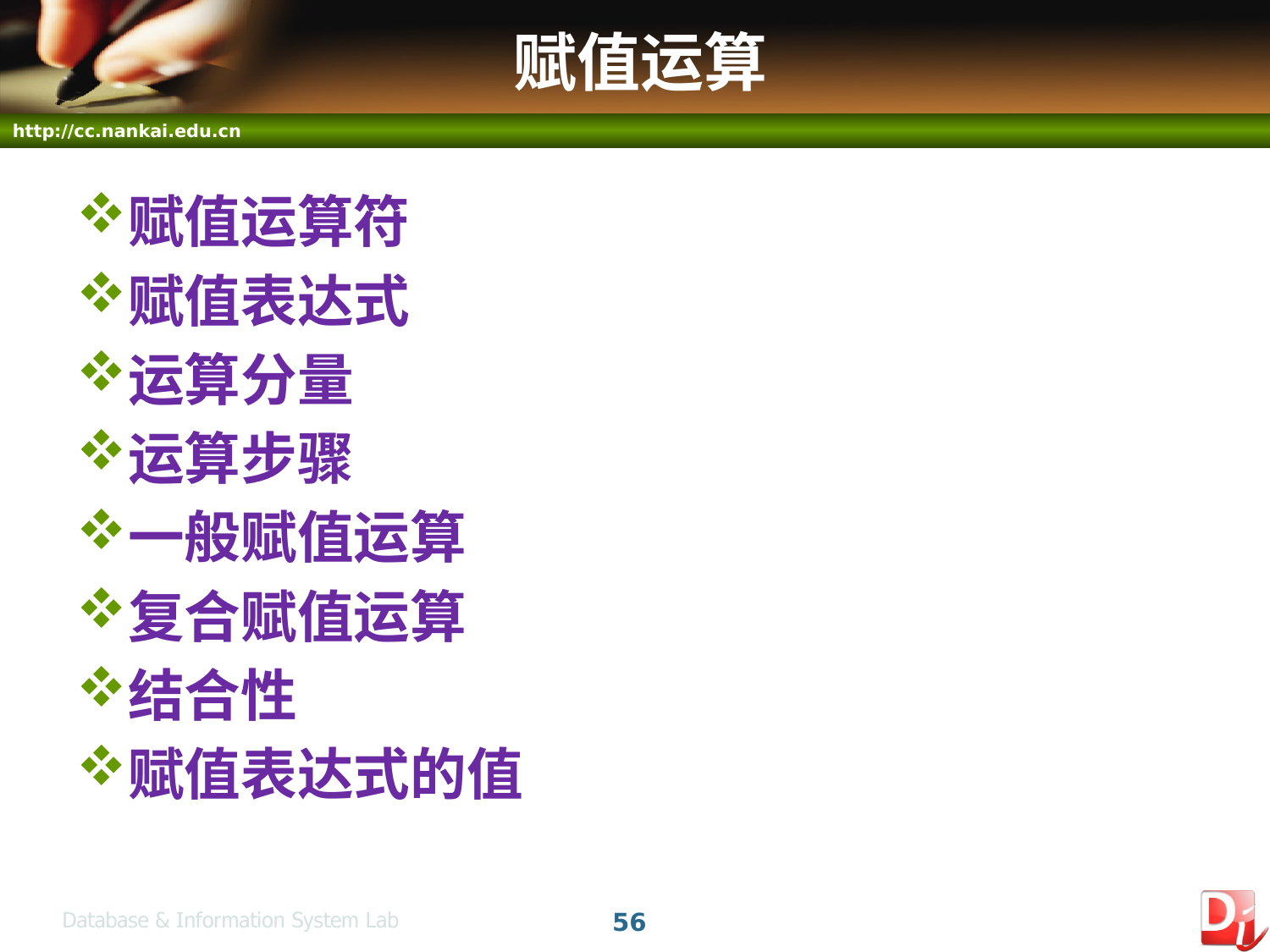

# 赋值运算
赋值运算符
赋值表达式
运算分量
运算步骤
一般赋值运算
复合赋值运算
结合性
赋值表达式的值
56
Database & Information System Lab